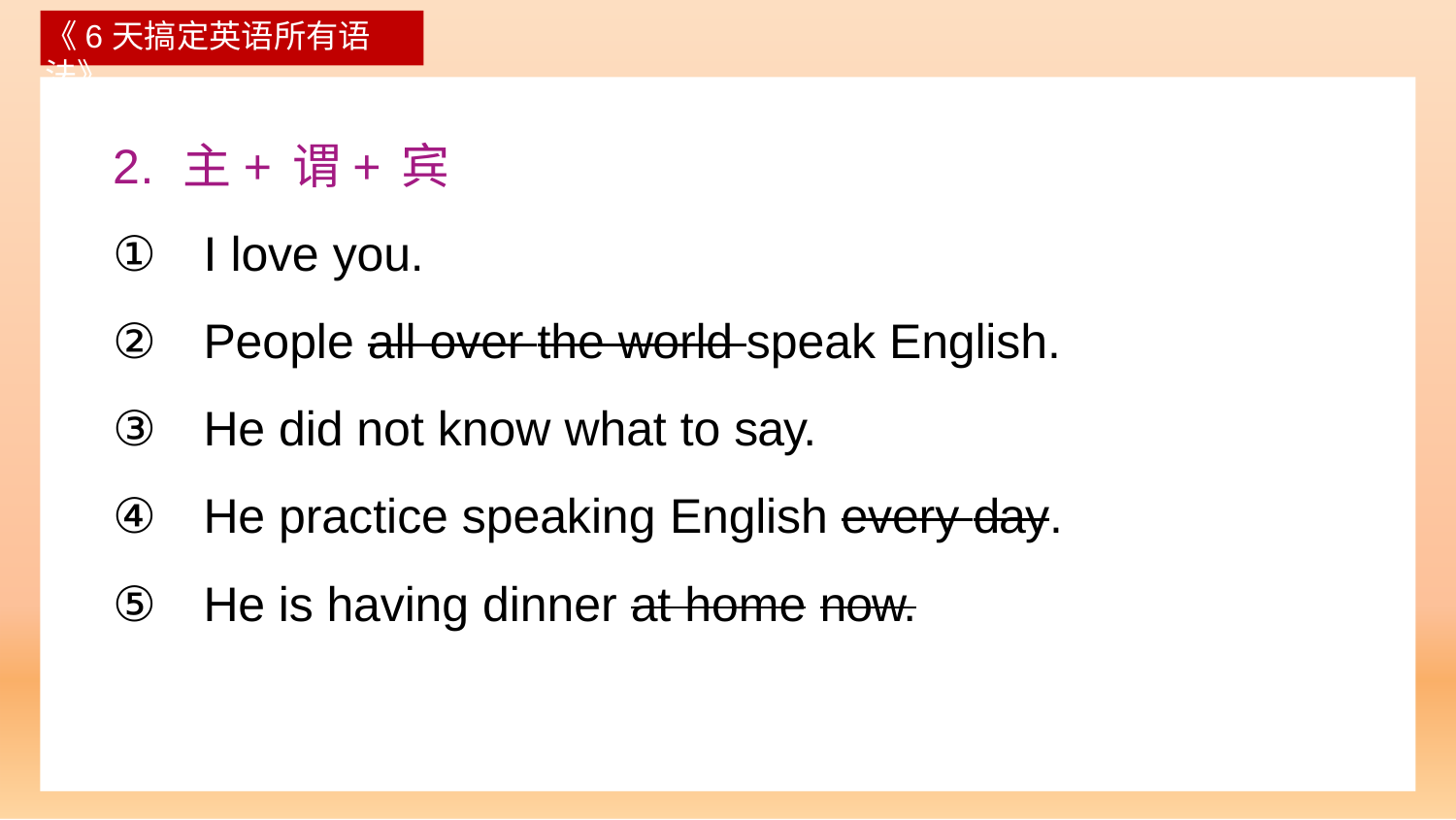

# 《6天搞定英语所有语法》
2. 主+谓+宾
①	I love you.
②	People all over the world speak English.
③	He did not know what to say.
④	He practice speaking English every day.
⑤	He is having dinner at home now.